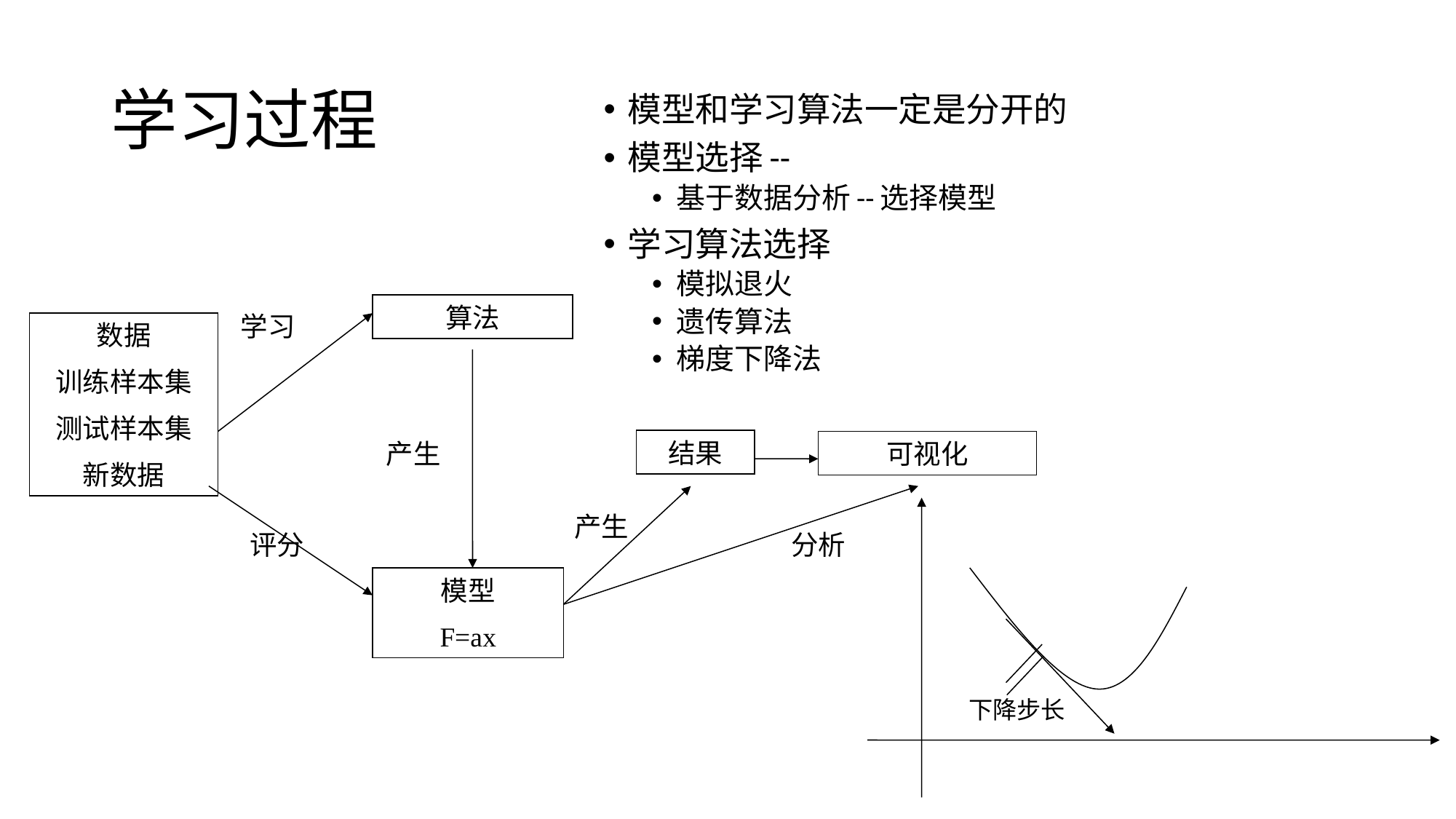

# 学习过程
模型和学习算法一定是分开的
模型选择--
基于数据分析--选择模型
学习算法选择
模拟退火
遗传算法
梯度下降法
算法
学习
数据
训练样本集
测试样本集
新数据

结果
产生
可视化

下降步长

产生
评分
分析
模型
F=ax